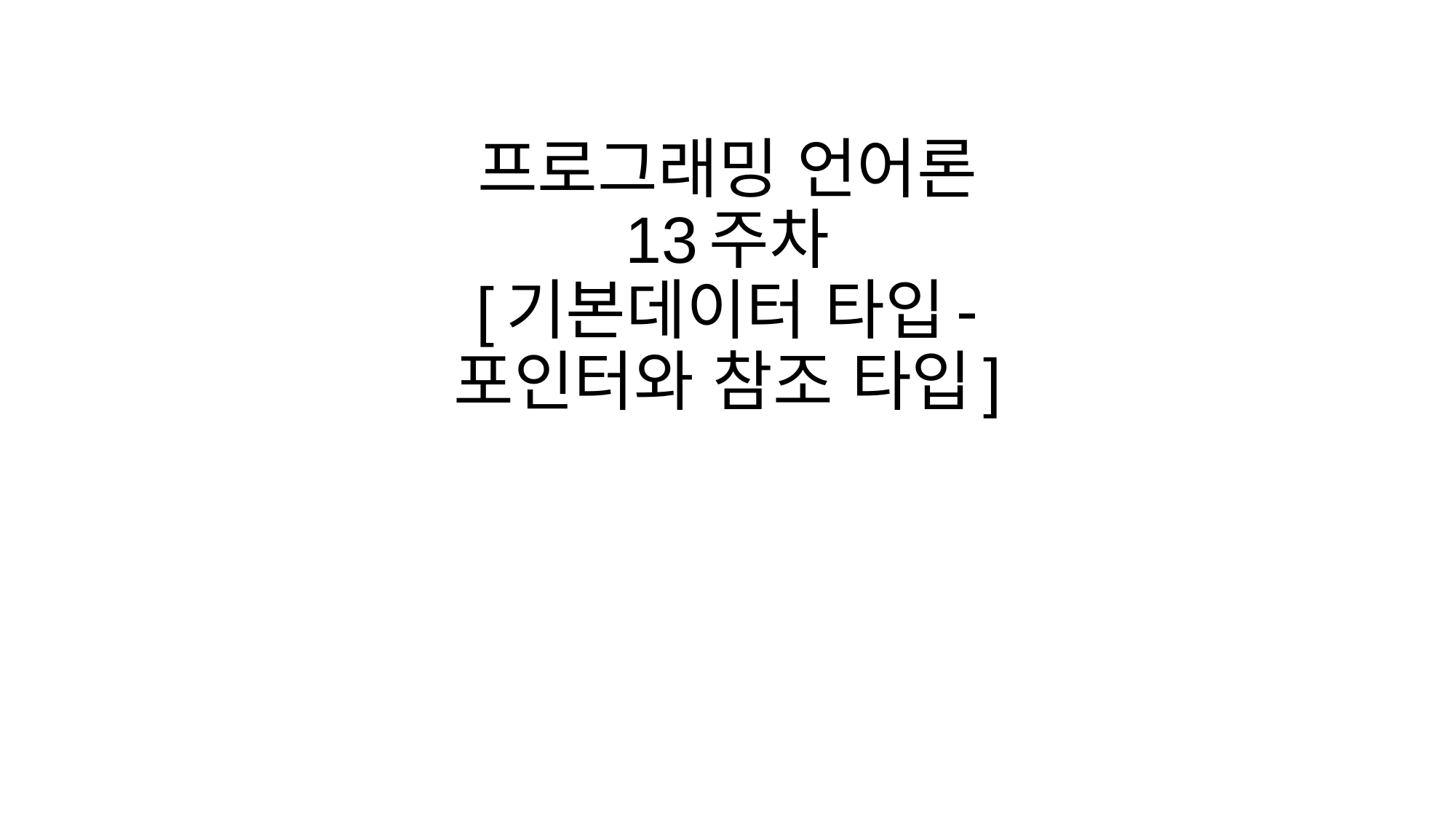

# 프로그래밍 언어론 13주차 [기본데이터 타입- 포인터와 참조 타입]